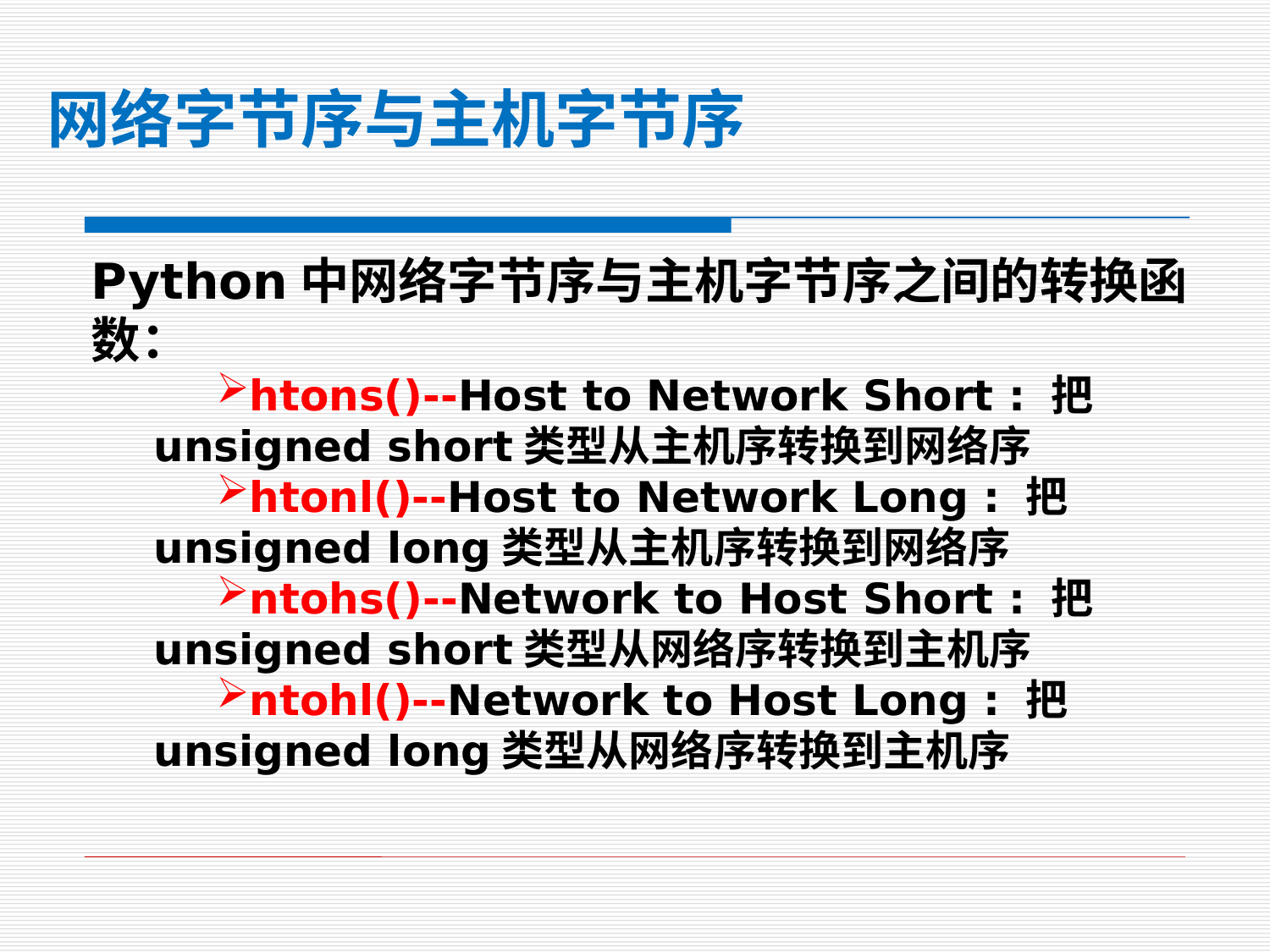

网络字节序与主机字节序
Python中网络字节序与主机字节序之间的转换函数：
htons()--Host to Network Short : 把unsigned short类型从主机序转换到网络序
htonl()--Host to Network Long : 把unsigned long类型从主机序转换到网络序
ntohs()--Network to Host Short : 把unsigned short类型从网络序转换到主机序
ntohl()--Network to Host Long : 把unsigned long类型从网络序转换到主机序